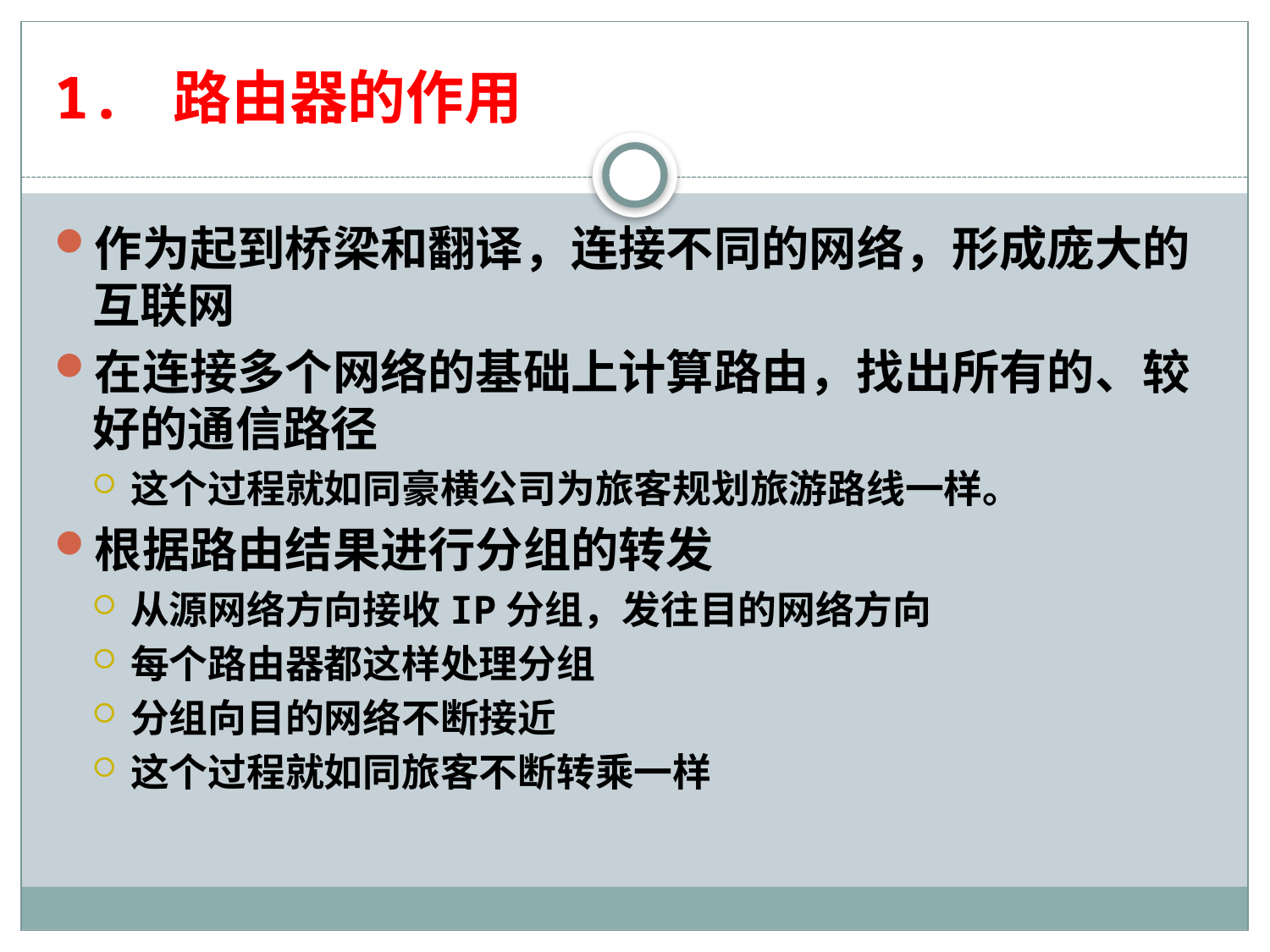

# 1. 路由器的作用
作为起到桥梁和翻译，连接不同的网络，形成庞大的互联网
在连接多个网络的基础上计算路由，找出所有的、较好的通信路径
这个过程就如同豪横公司为旅客规划旅游路线一样。
根据路由结果进行分组的转发
从源网络方向接收IP分组，发往目的网络方向
每个路由器都这样处理分组
分组向目的网络不断接近
这个过程就如同旅客不断转乘一样